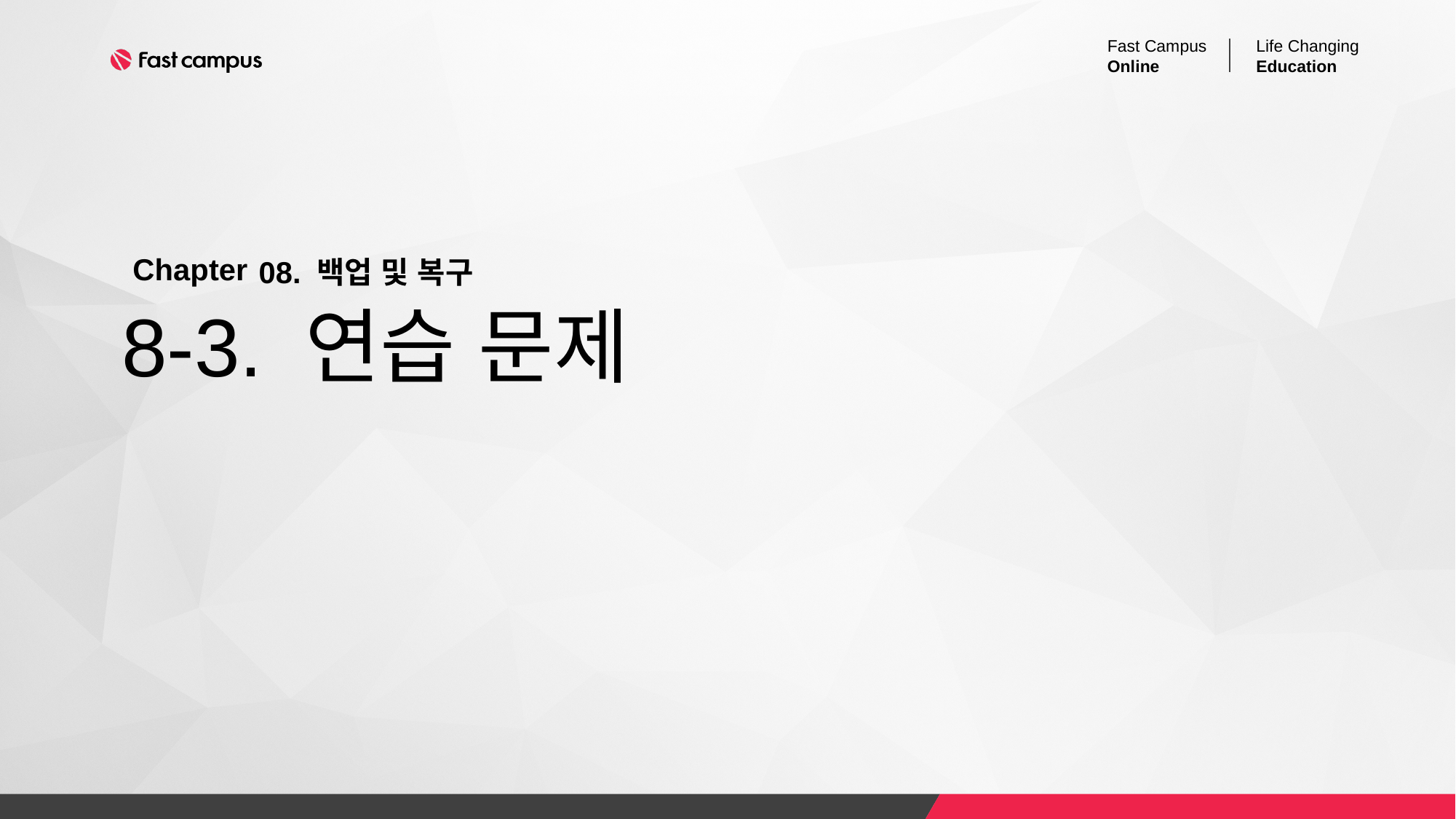

08. 백업 및 복구
# 8-3. 연습 문제